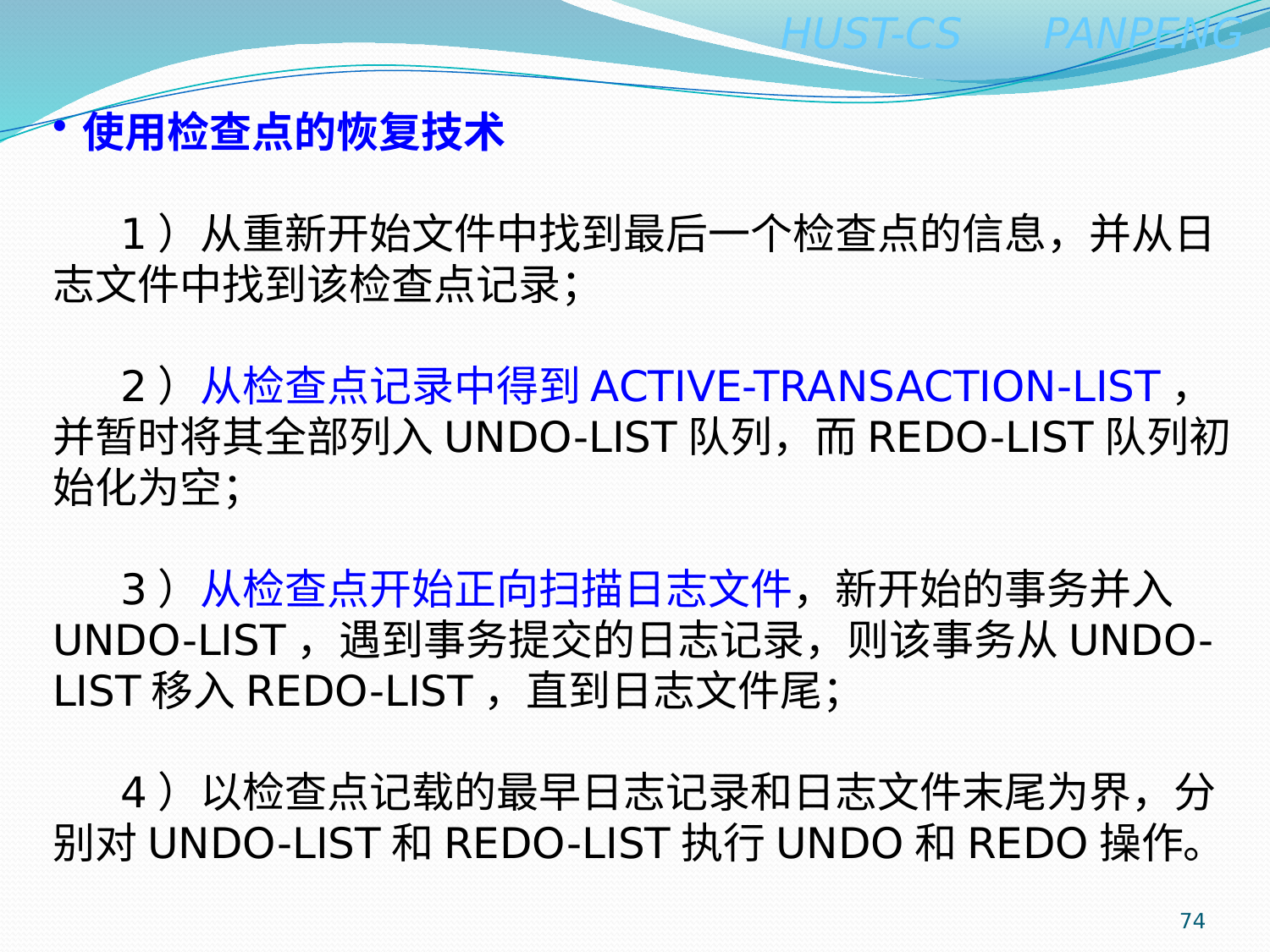

使用检查点的恢复技术

     1）从重新开始文件中找到最后一个检查点的信息，并从日志文件中找到该检查点记录；

     2）从检查点记录中得到ACTIVE-TRANSACTION-LIST，
并暂时将其全部列入UNDO-LIST队列，而REDO-LIST队列初始化为空；

     3）从检查点开始正向扫描日志文件，新开始的事务并入UNDO-LIST，遇到事务提交的日志记录，则该事务从UNDO-LIST移入REDO-LIST，直到日志文件尾；

     4）以检查点记载的最早日志记录和日志文件末尾为界，分别对UNDO-LIST和REDO-LIST执行UNDO和REDO操作。
74